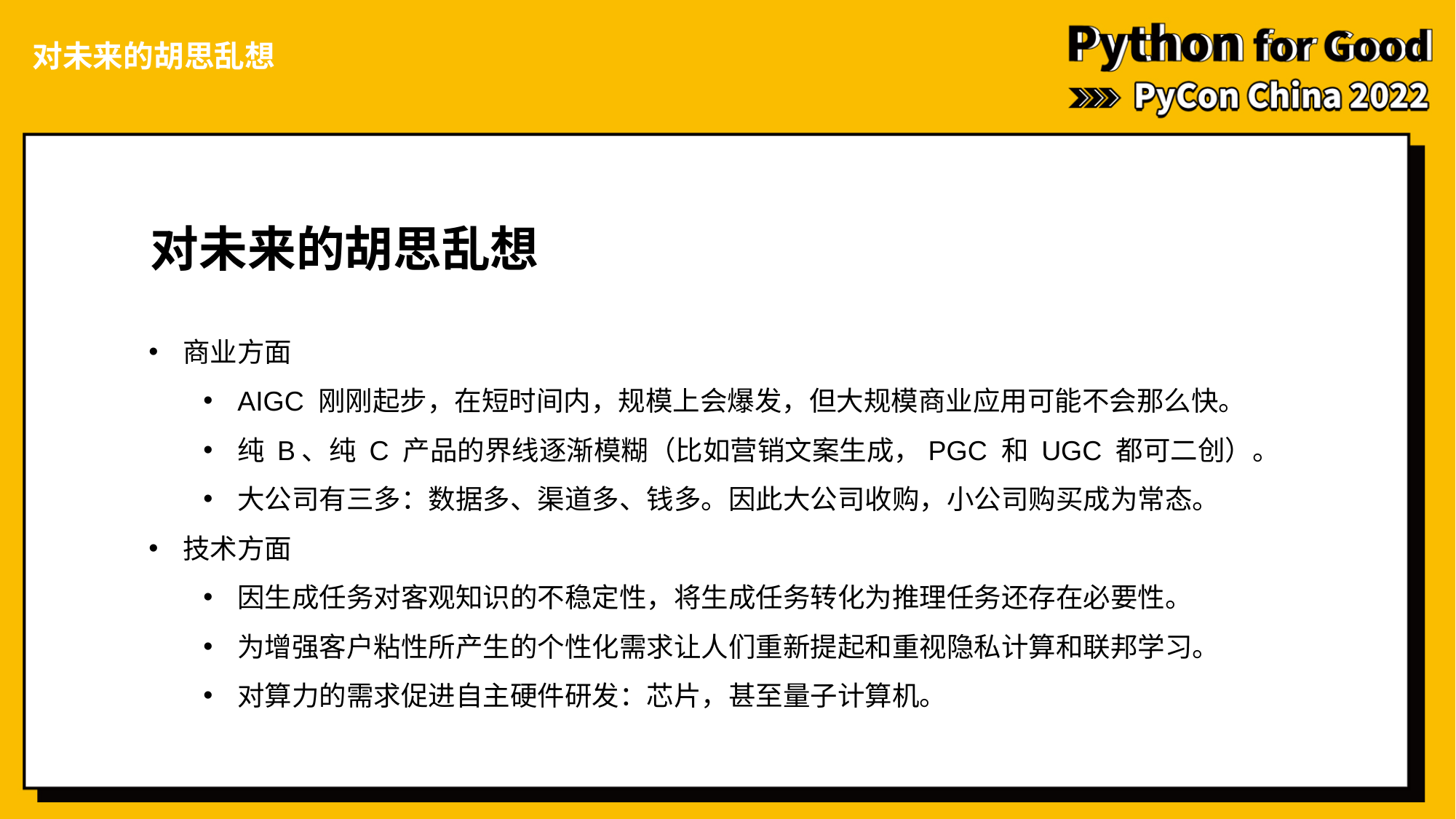

对未来的胡思乱想
对未来的胡思乱想
商业方面
AIGC 刚刚起步，在短时间内，规模上会爆发，但大规模商业应用可能不会那么快。
纯 B、纯 C 产品的界线逐渐模糊（比如营销文案生成，PGC 和 UGC 都可二创）。
大公司有三多：数据多、渠道多、钱多。因此大公司收购，小公司购买成为常态。
技术方面
因生成任务对客观知识的不稳定性，将生成任务转化为推理任务还存在必要性。
为增强客户粘性所产生的个性化需求让人们重新提起和重视隐私计算和联邦学习。
对算力的需求促进自主硬件研发：芯片，甚至量子计算机。